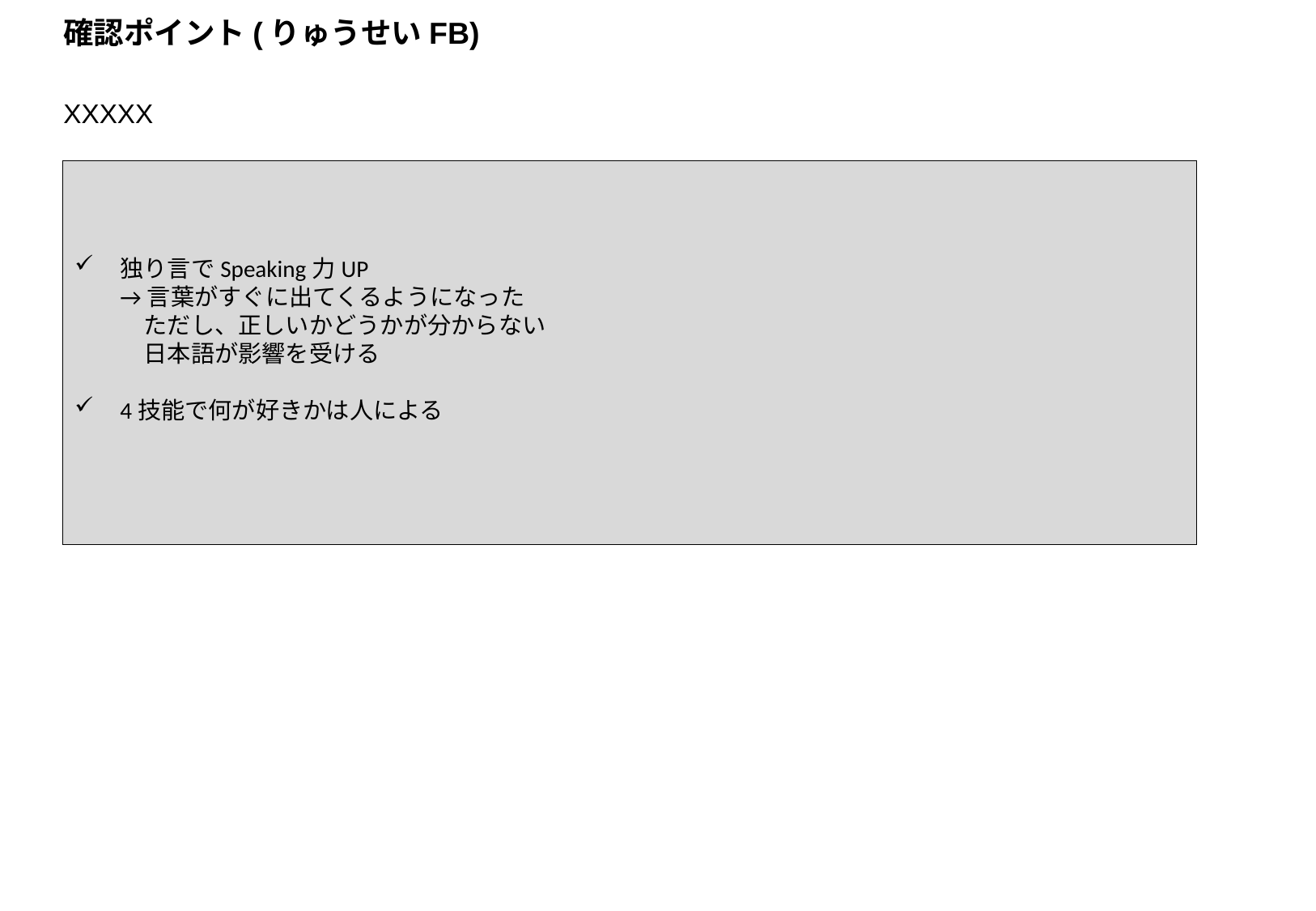

確認ポイント(りゅうせいFB)
# XXXXX
独り言でSpeaking力UP
→言葉がすぐに出てくるようになった
　ただし、正しいかどうかが分からない
　日本語が影響を受ける
4技能で何が好きかは人による